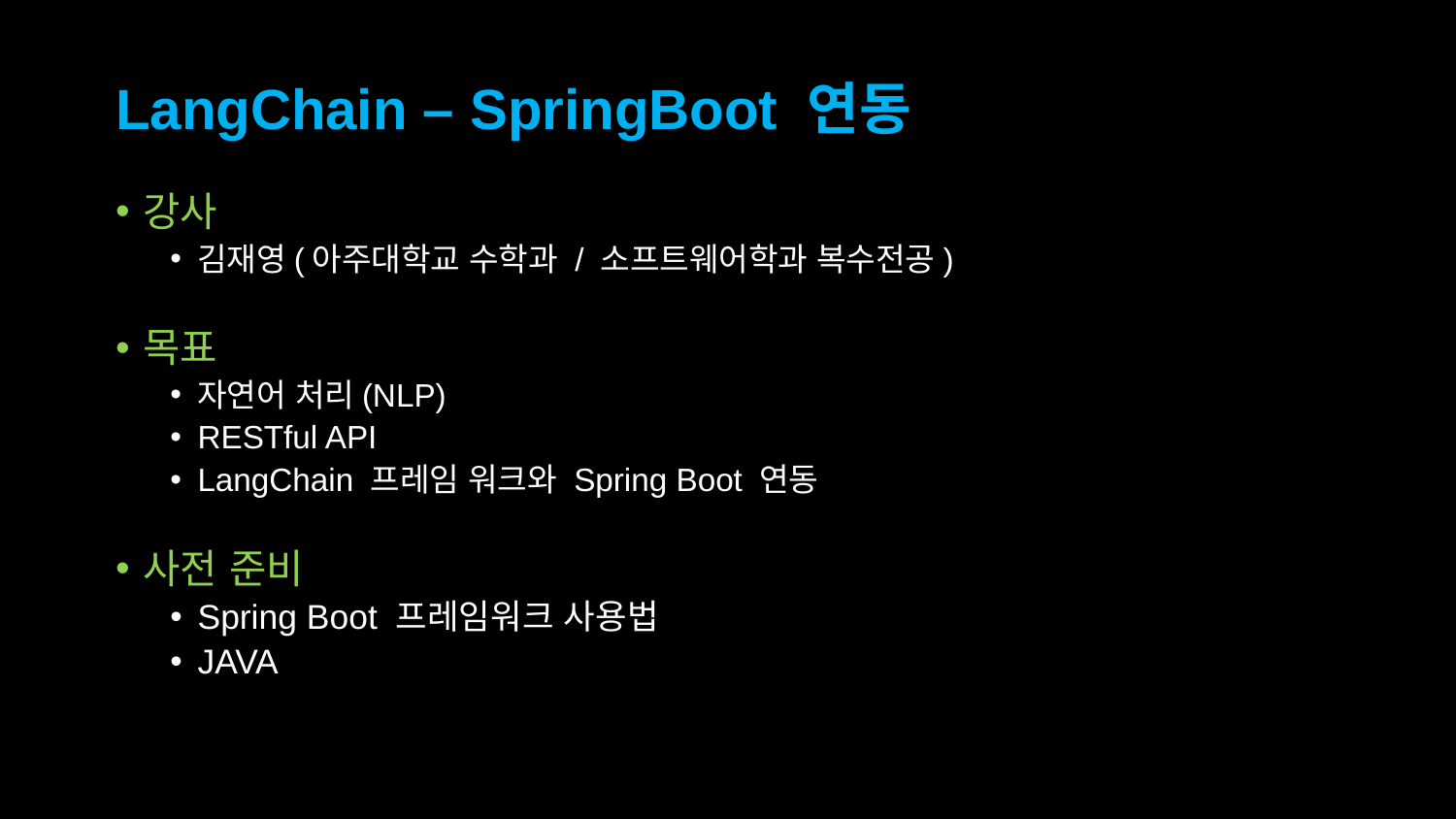

# LangChain – SpringBoot 연동
강사
김재영(아주대학교 수학과 / 소프트웨어학과 복수전공)
목표
자연어 처리(NLP)
RESTful API
LangChain 프레임 워크와 Spring Boot 연동
사전 준비
Spring Boot 프레임워크 사용법
JAVA